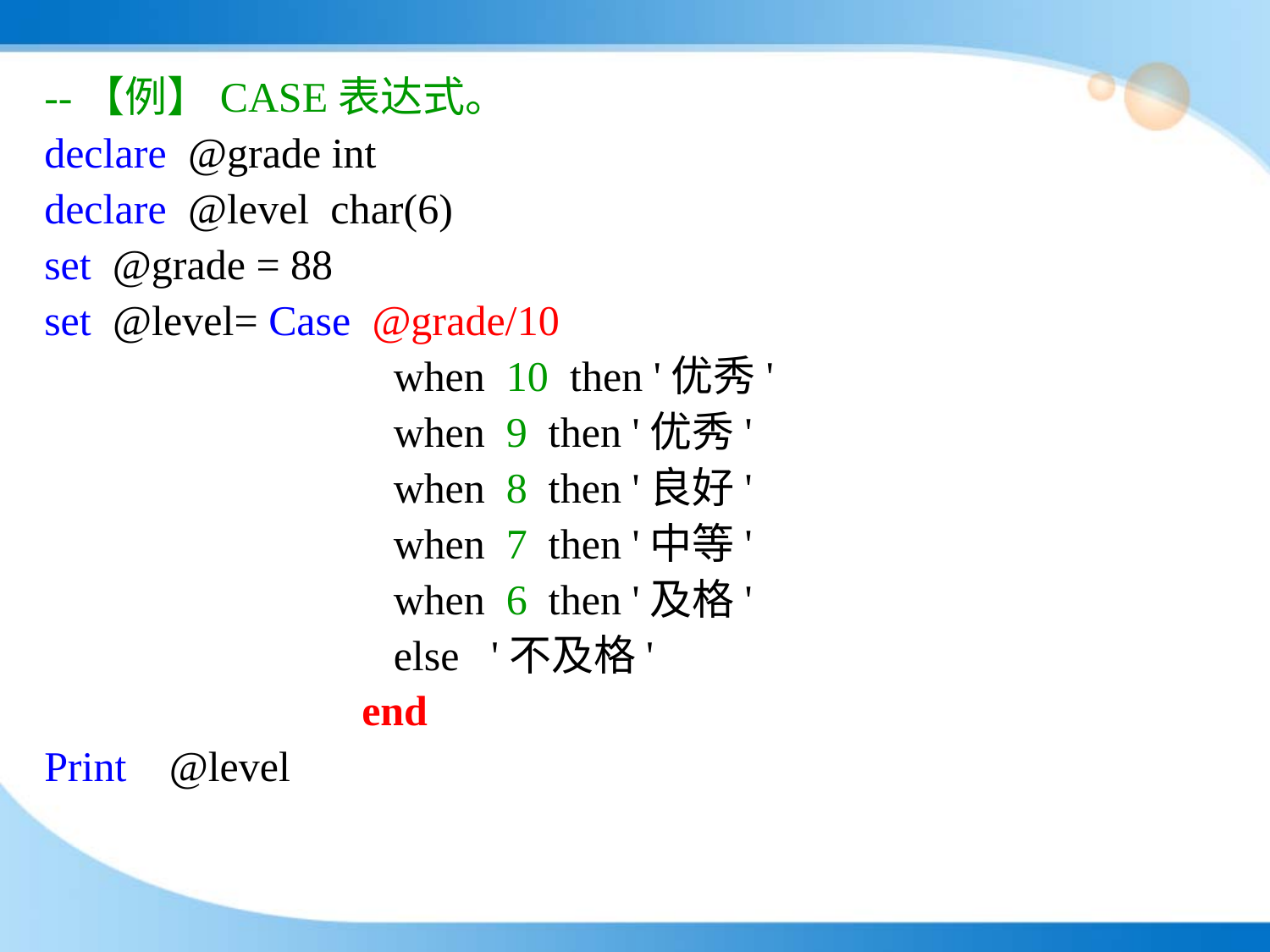

--【例】CASE表达式。
declare  @grade int
declare  @level  char(6)
set  @grade = 88
set  @level= Case  @grade/10
                                 when  10  then '优秀'
                                 when  9  then '优秀'
                                 when  8  then '良好'
                                 when  7  then '中等'
                                 when  6  then '及格'
                                 else   '不及格'
                              end
Print    @level